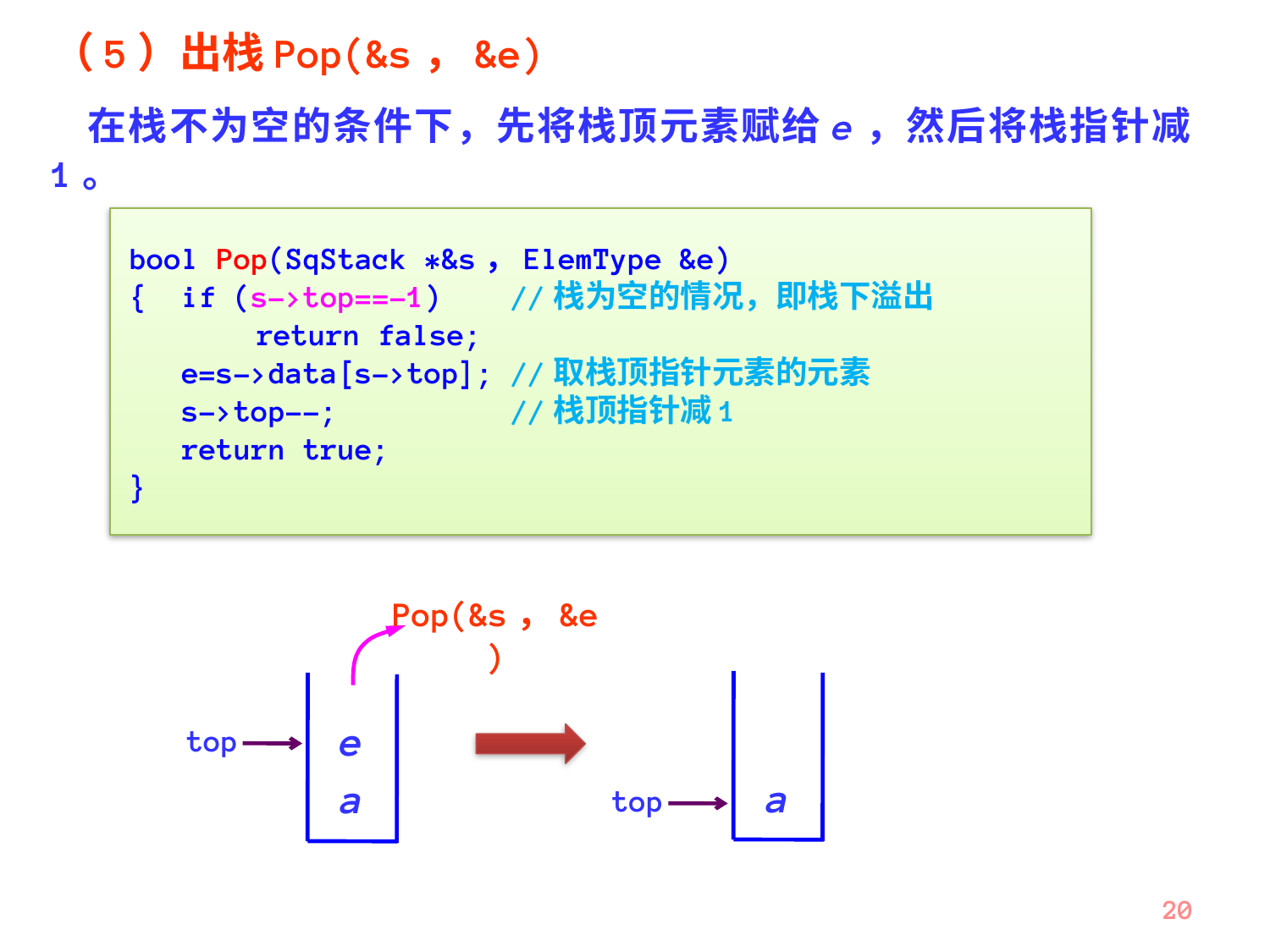

（5）出栈Pop(&s，&e)
  在栈不为空的条件下，先将栈顶元素赋给e，然后将栈指针减1。
bool Pop(SqStack *&s，ElemType &e)
{  if (s->top==-1)	//栈为空的情况，即栈下溢出
	return false;
   e=s->data[s->top];	//取栈顶指针元素的元素
   s->top--;		//栈顶指针减1
   return true;
}
Pop(&s，&e)

a
top
e
top
a
20